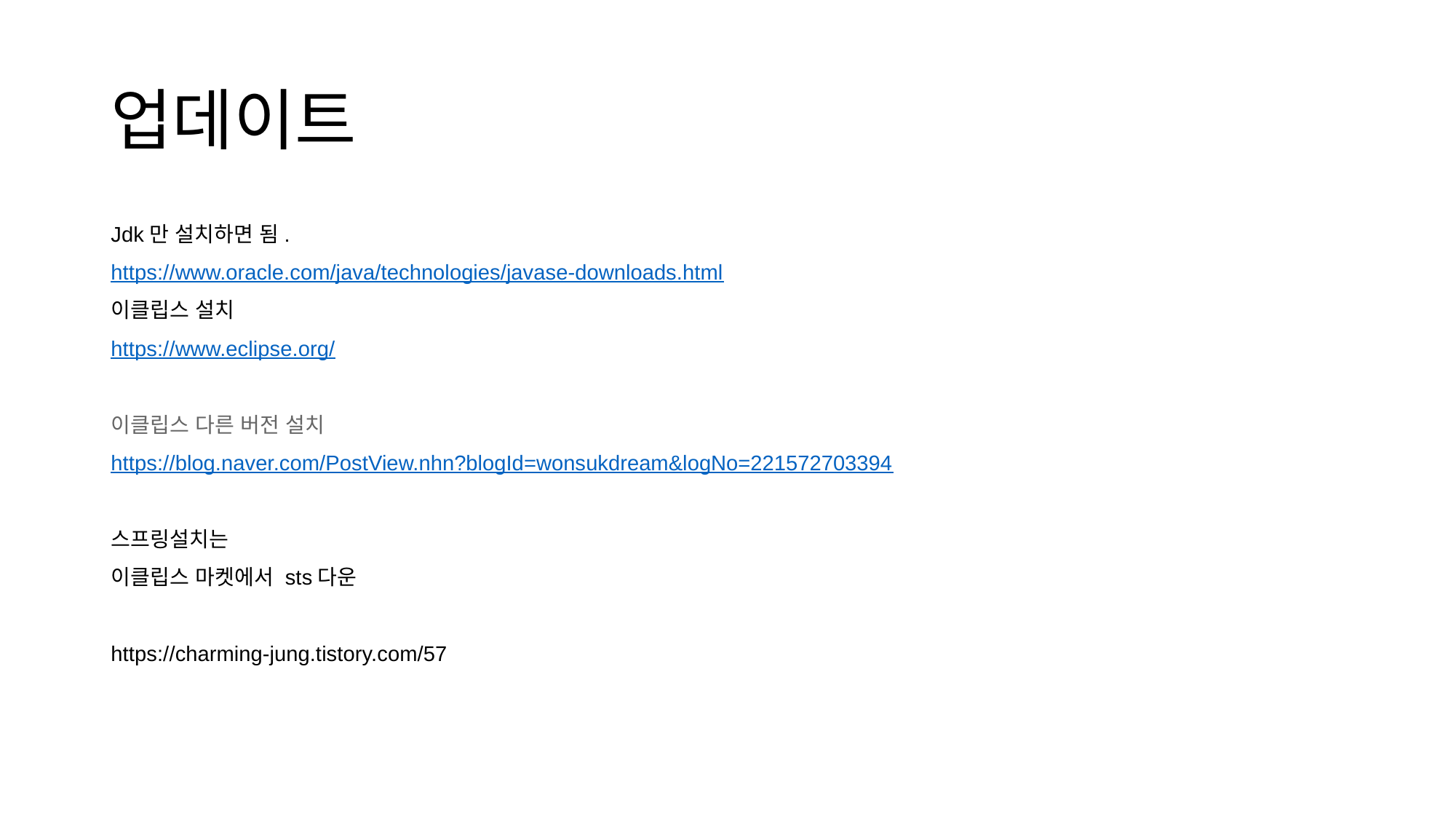

# 업데이트
Jdk만 설치하면 됨.
https://www.oracle.com/java/technologies/javase-downloads.html
이클립스 설치
https://www.eclipse.org/

이클립스 다른 버전 설치
https://blog.naver.com/PostView.nhn?blogId=wonsukdream&logNo=221572703394

스프링설치는
이클립스 마켓에서 sts다운

https://charming-jung.tistory.com/57